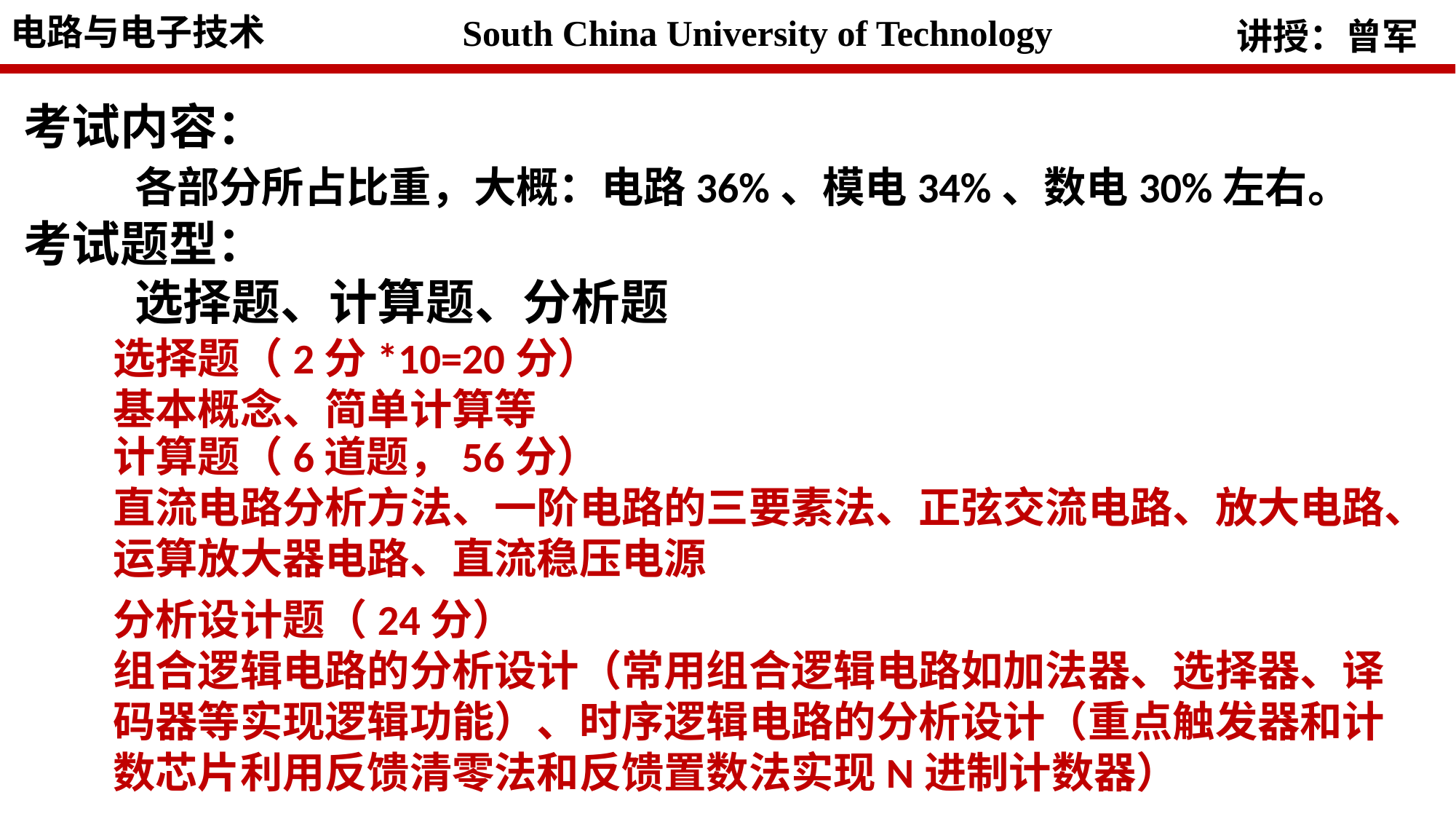

考试内容：
         各部分所占比重，大概：电路36%、模电34%、数电30%左右。
考试题型：
         选择题、计算题、分析题
选择题（2分*10=20分）
基本概念、简单计算等
计算题（6道题，56分）
直流电路分析方法、一阶电路的三要素法、正弦交流电路、放大电路、
运算放大器电路、直流稳压电源
分析设计题（24分）
组合逻辑电路的分析设计（常用组合逻辑电路如加法器、选择器、译码器等实现逻辑功能）、时序逻辑电路的分析设计（重点触发器和计数芯片利用反馈清零法和反馈置数法实现N进制计数器）